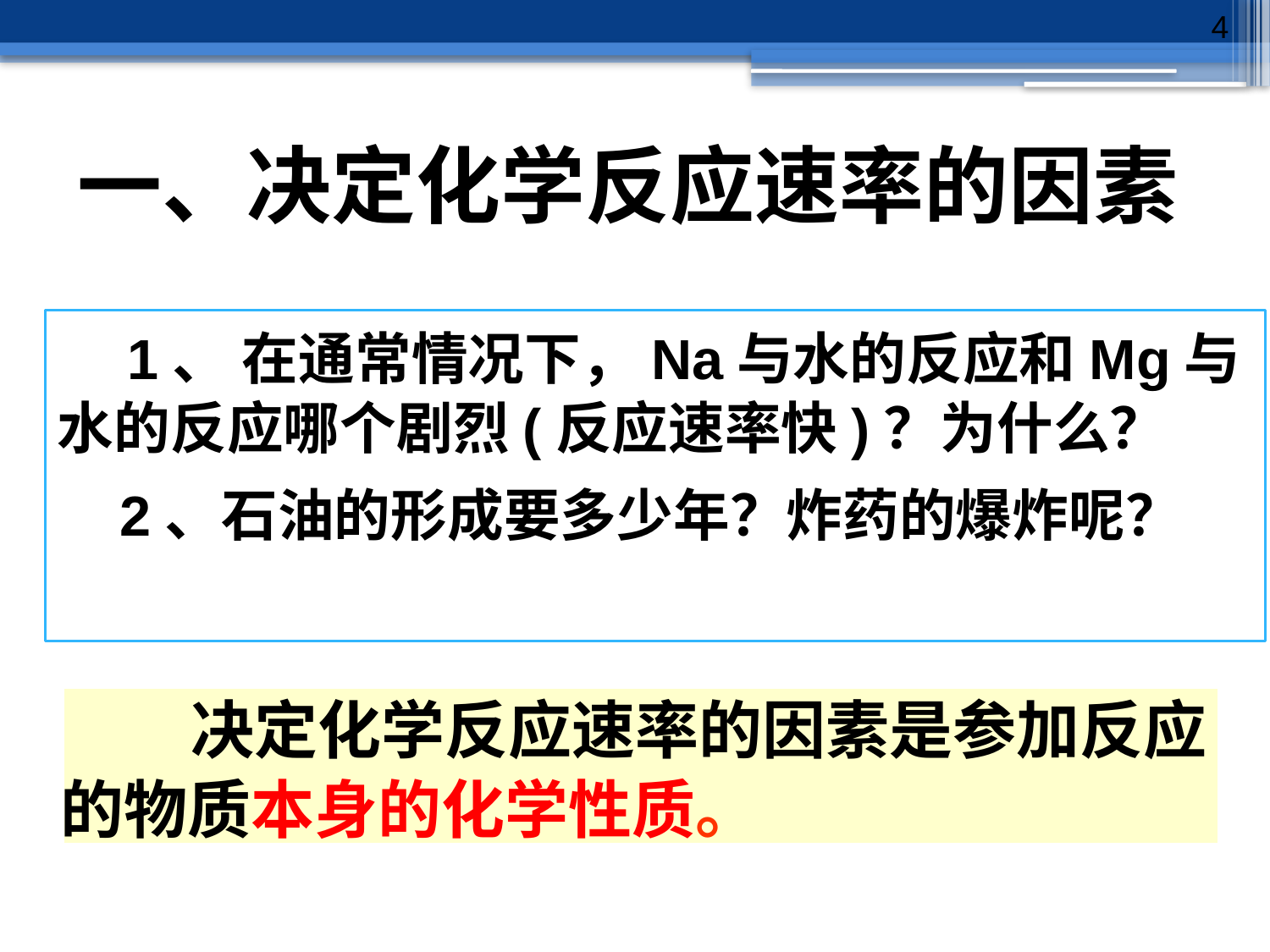

4
一、决定化学反应速率的因素
    1、 在通常情况下，Na与水的反应和Mg与水的反应哪个剧烈(反应速率快)？为什么？
    2、石油的形成要多少年？炸药的爆炸呢？

        决定化学反应速率的因素是参加反应的物质本身的化学性质。